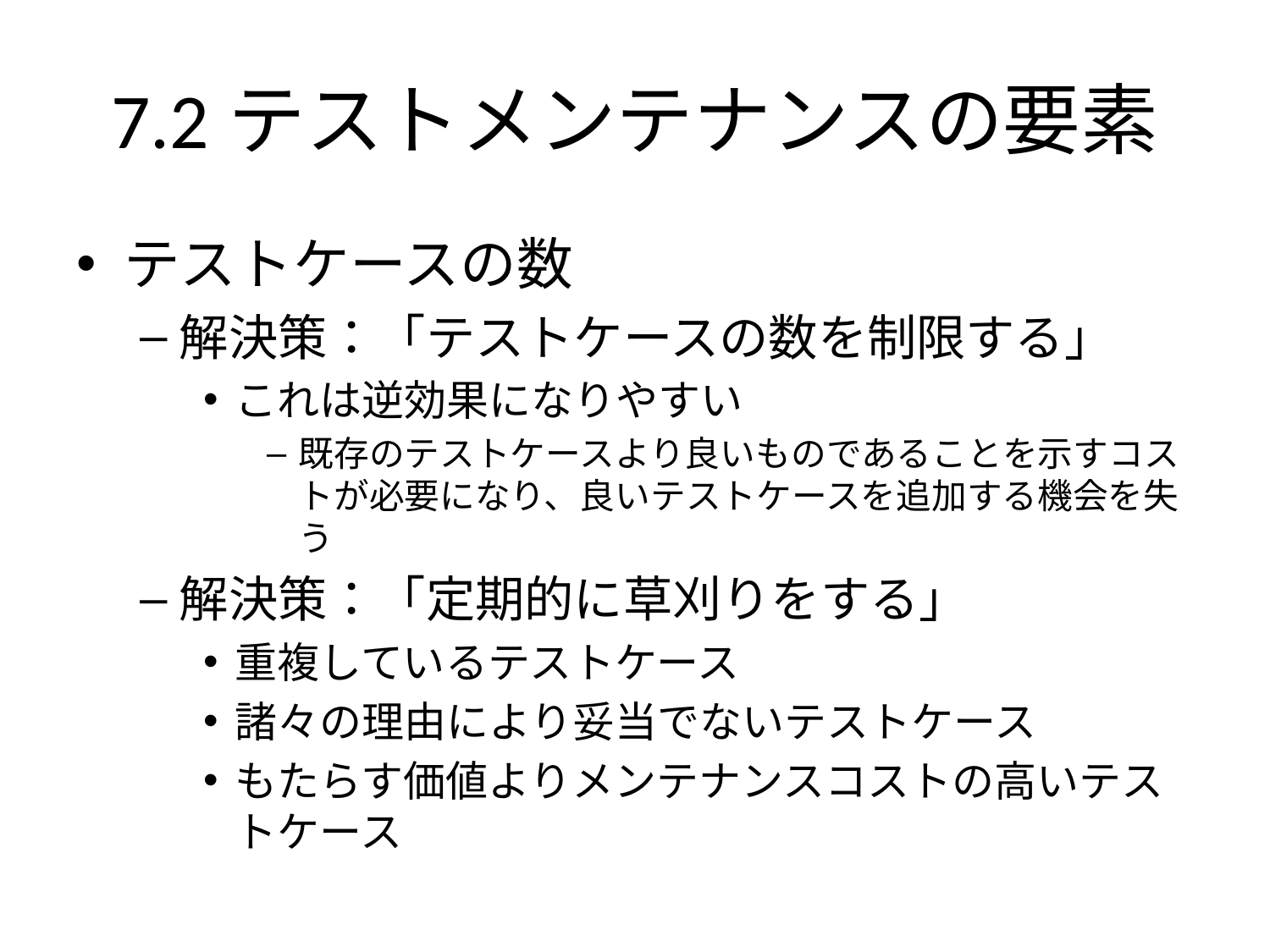

# 7.2テストメンテナンスの要素
テストケースの数
解決策：「テストケースの数を制限する」
これは逆効果になりやすい
既存のテストケースより良いものであることを示すコストが必要になり、良いテストケースを追加する機会を失う
解決策：「定期的に草刈りをする」
重複しているテストケース
諸々の理由により妥当でないテストケース
もたらす価値よりメンテナンスコストの高いテストケース